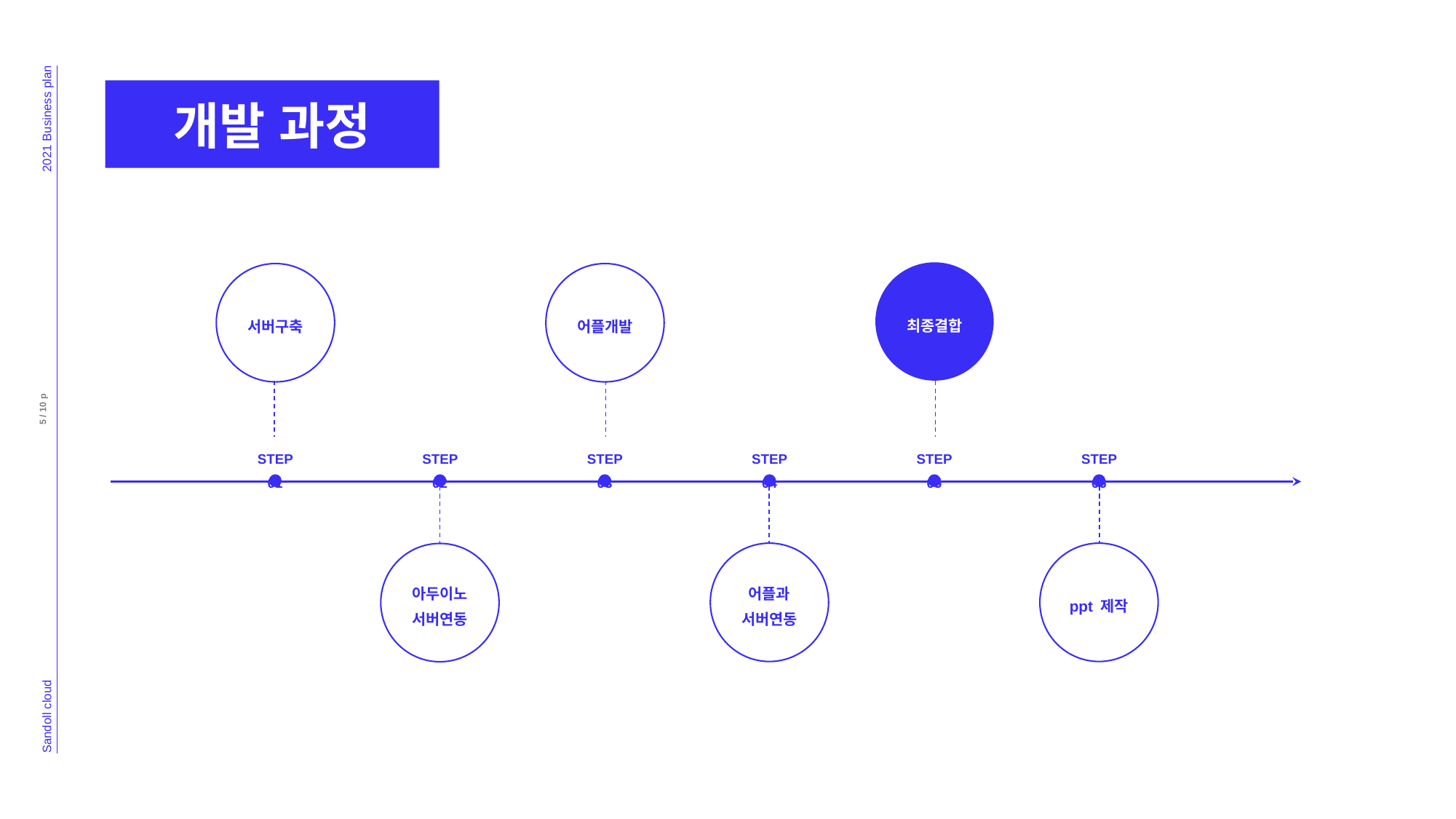

개발 과정
최종결합
서버구축
어플개발
5 / 10 p
STEP 01
STEP 02
STEP 03
STEP 04
STEP 05
STEP 06

ppt 제작
어플과 서버연동
아두이노 서버연동